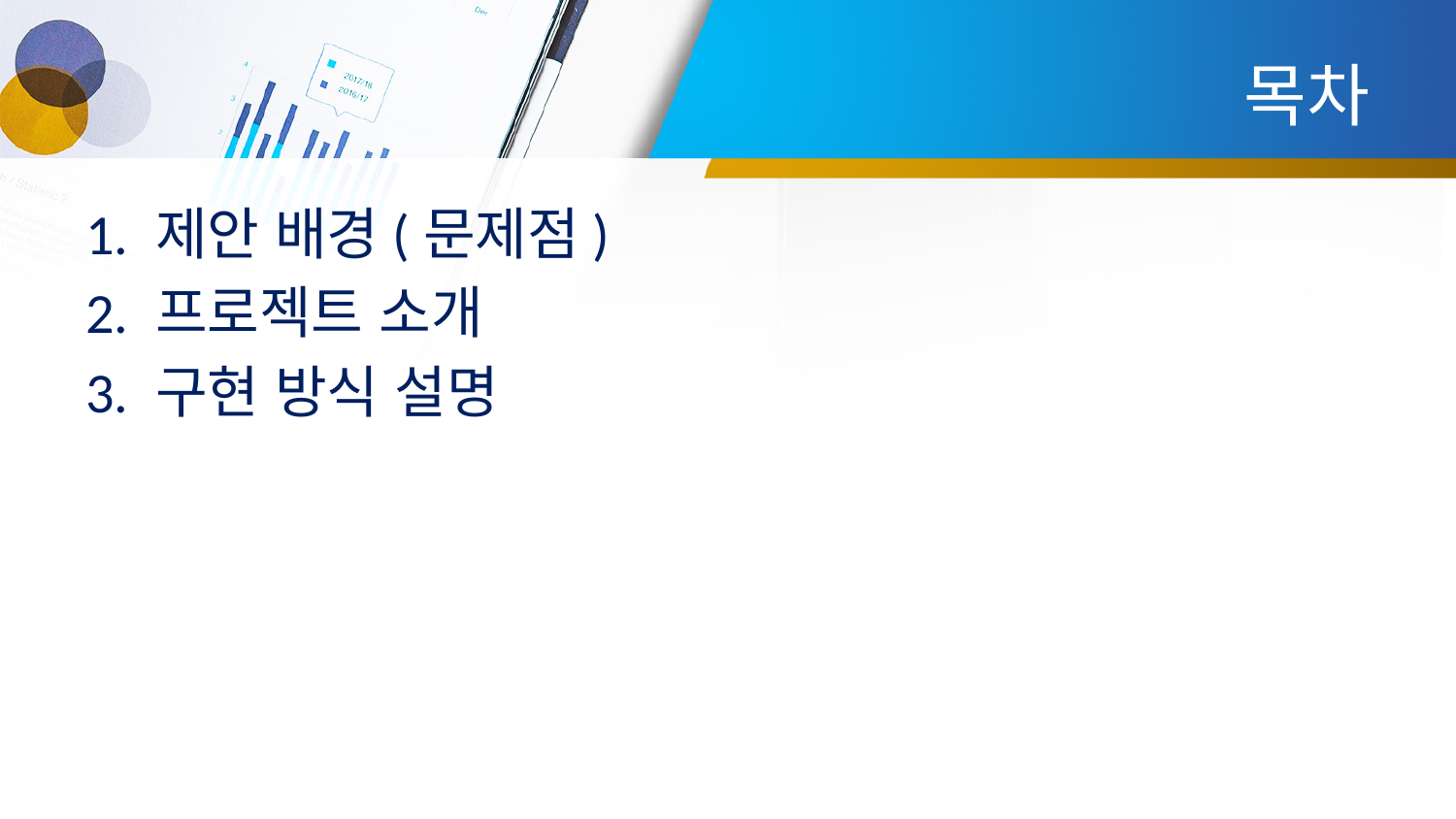

# 목차
1. 제안 배경(문제점)
2. 프로젝트 소개
3. 구현 방식 설명